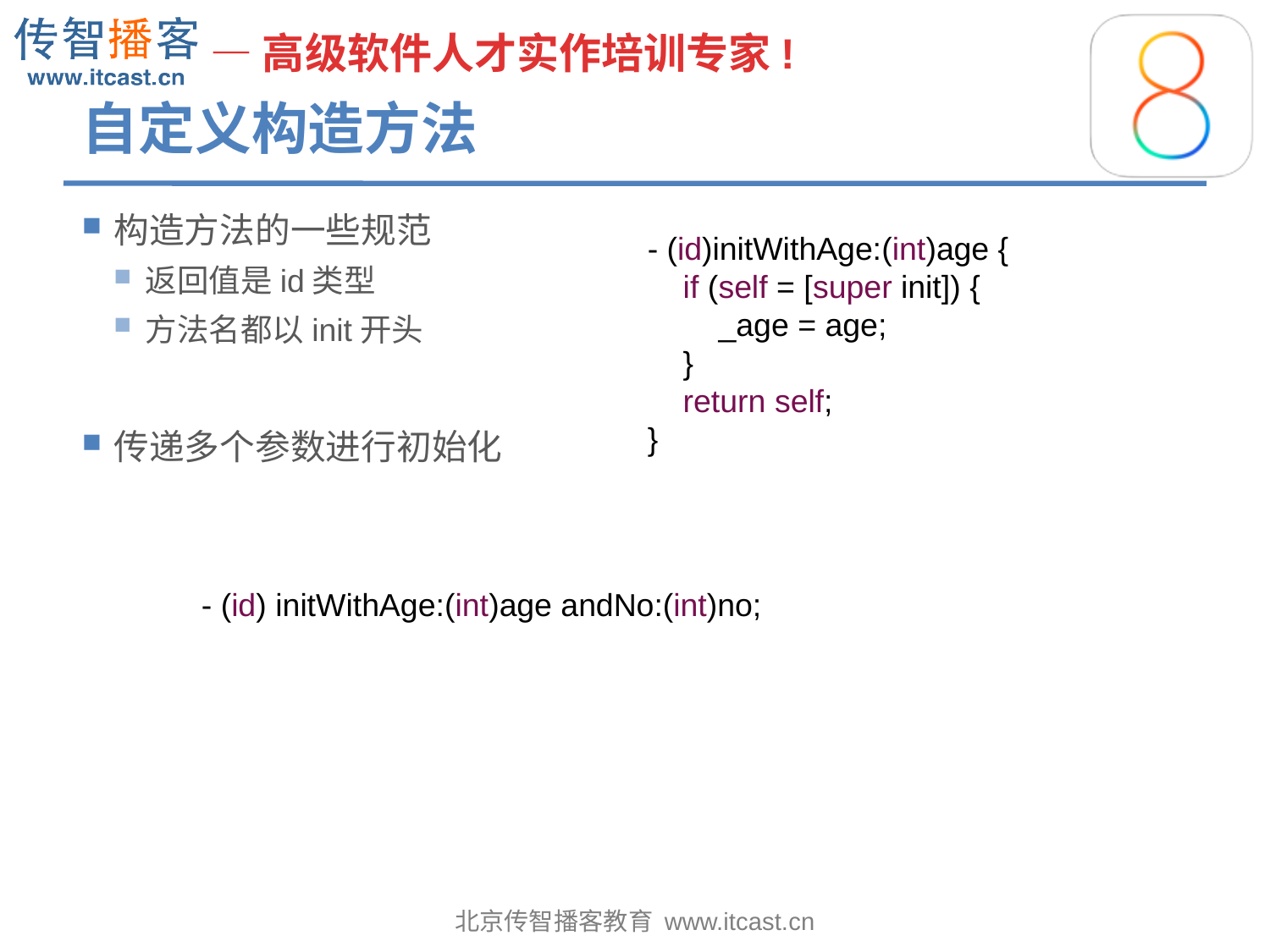

# 自定义构造方法
构造方法的一些规范
返回值是id类型
方法名都以init开头

传递多个参数进行初始化
- (id)initWithAge:(int)age {
    if (self = [super init]) {
        _age = age;
    }
    return self;
}
- (id) initWithAge:(int)age andNo:(int)no;